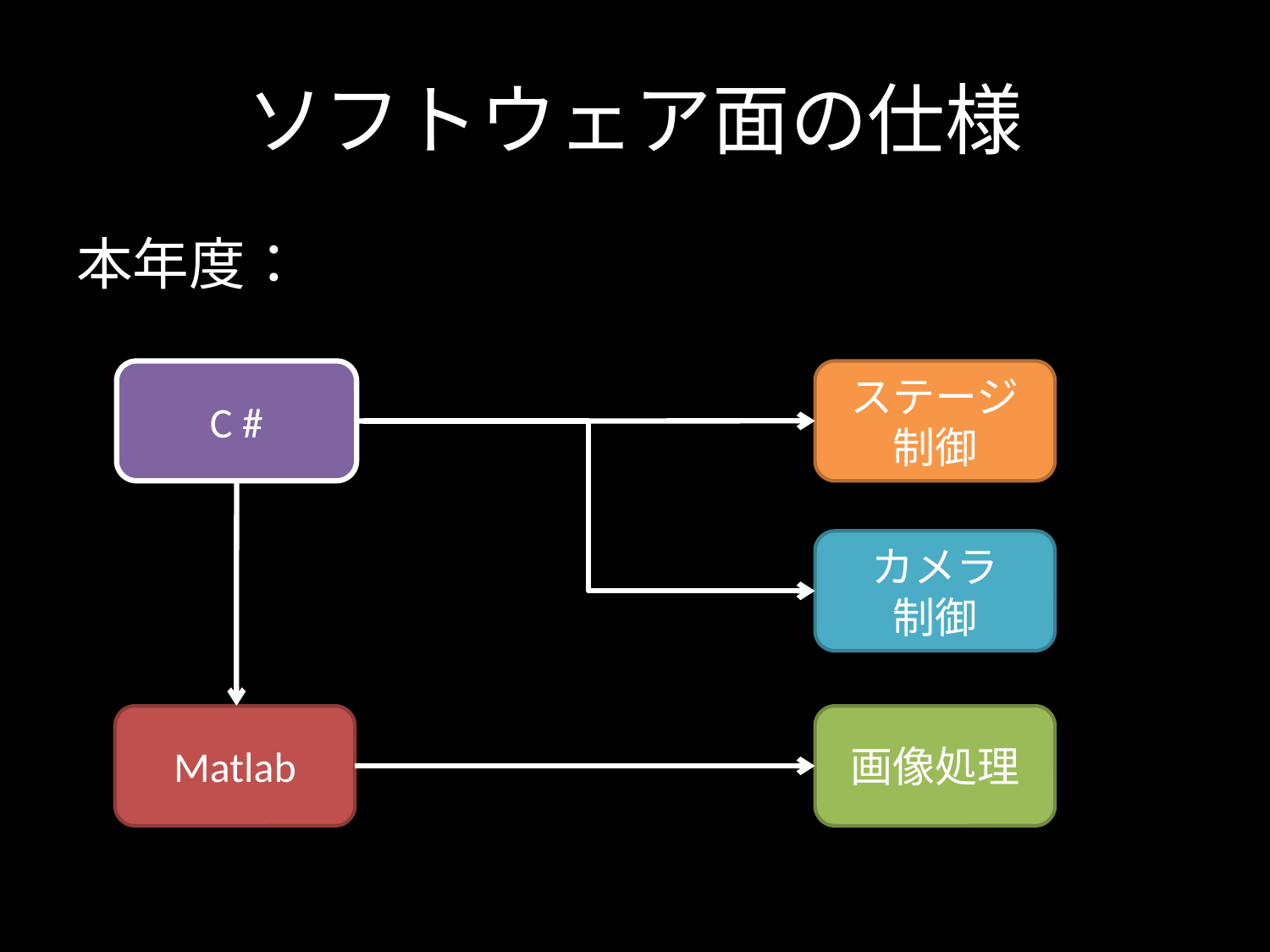

# ソフトウェア面の仕様
本年度：
C #
ステージ
制御
カメラ
制御
Matlab
画像処理